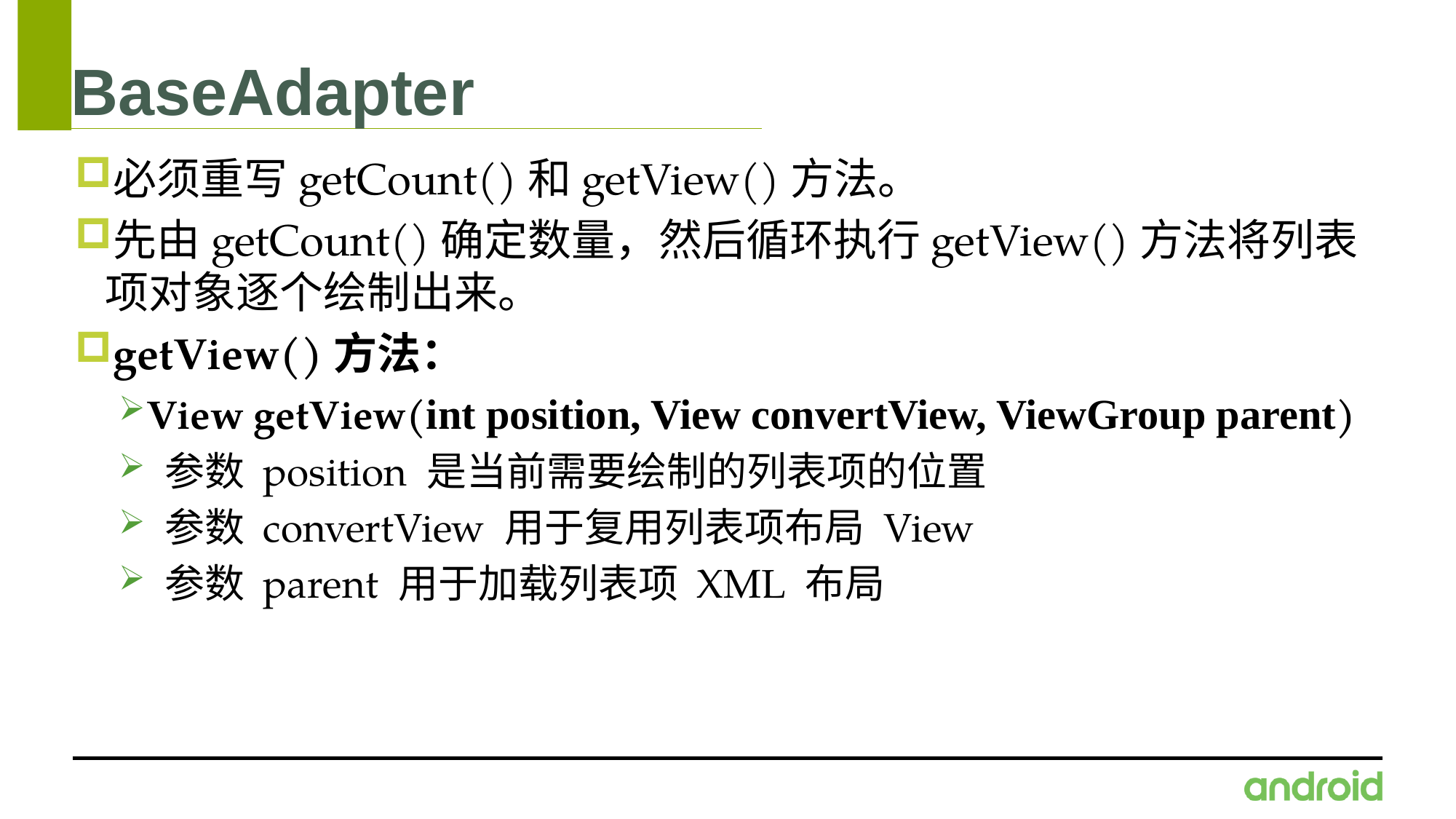

# BaseAdapter
必须重写getCount()和getView()方法。
先由getCount()确定数量，然后循环执行getView()方法将列表项对象逐个绘制出来。
getView()方法：
View getView(int position, View convertView, ViewGroup parent)
 参数 position 是当前需要绘制的列表项的位置
 参数 convertView 用于复用列表项布局 View
 参数 parent 用于加载列表项 XML 布局